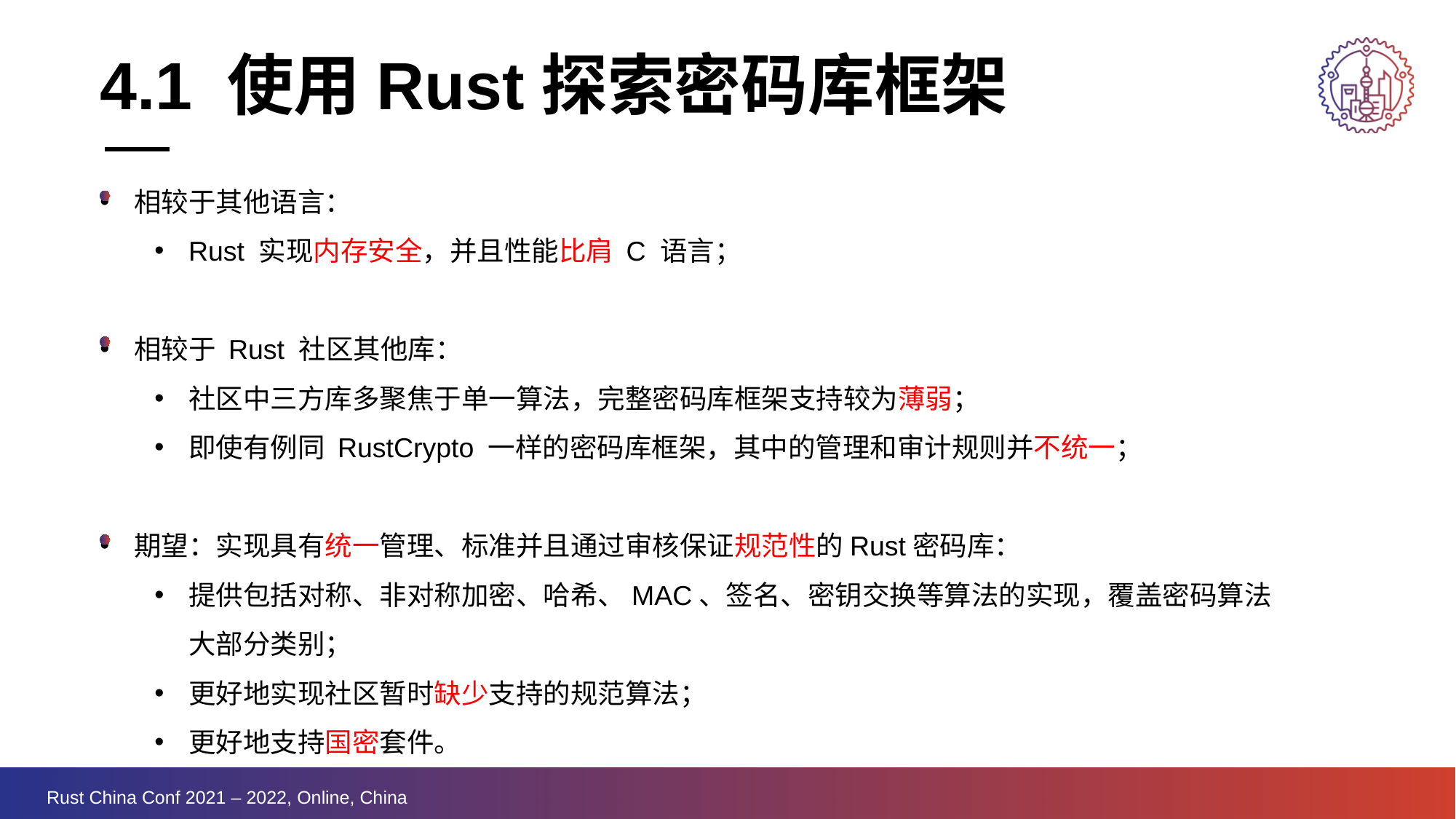

4.1 使用Rust探索密码库框架
相较于其他语言：
Rust 实现内存安全，并且性能比肩 C 语言；

相较于 Rust 社区其他库：
社区中三方库多聚焦于单一算法，完整密码库框架支持较为薄弱；
即使有例同 RustCrypto 一样的密码库框架，其中的管理和审计规则并不统一；

期望：实现具有统一管理、标准并且通过审核保证规范性的Rust密码库：
提供包括对称、非对称加密、哈希、MAC、签名、密钥交换等算法的实现，覆盖密码算法大部分类别；
更好地实现社区暂时缺少支持的规范算法；
更好地支持国密套件。